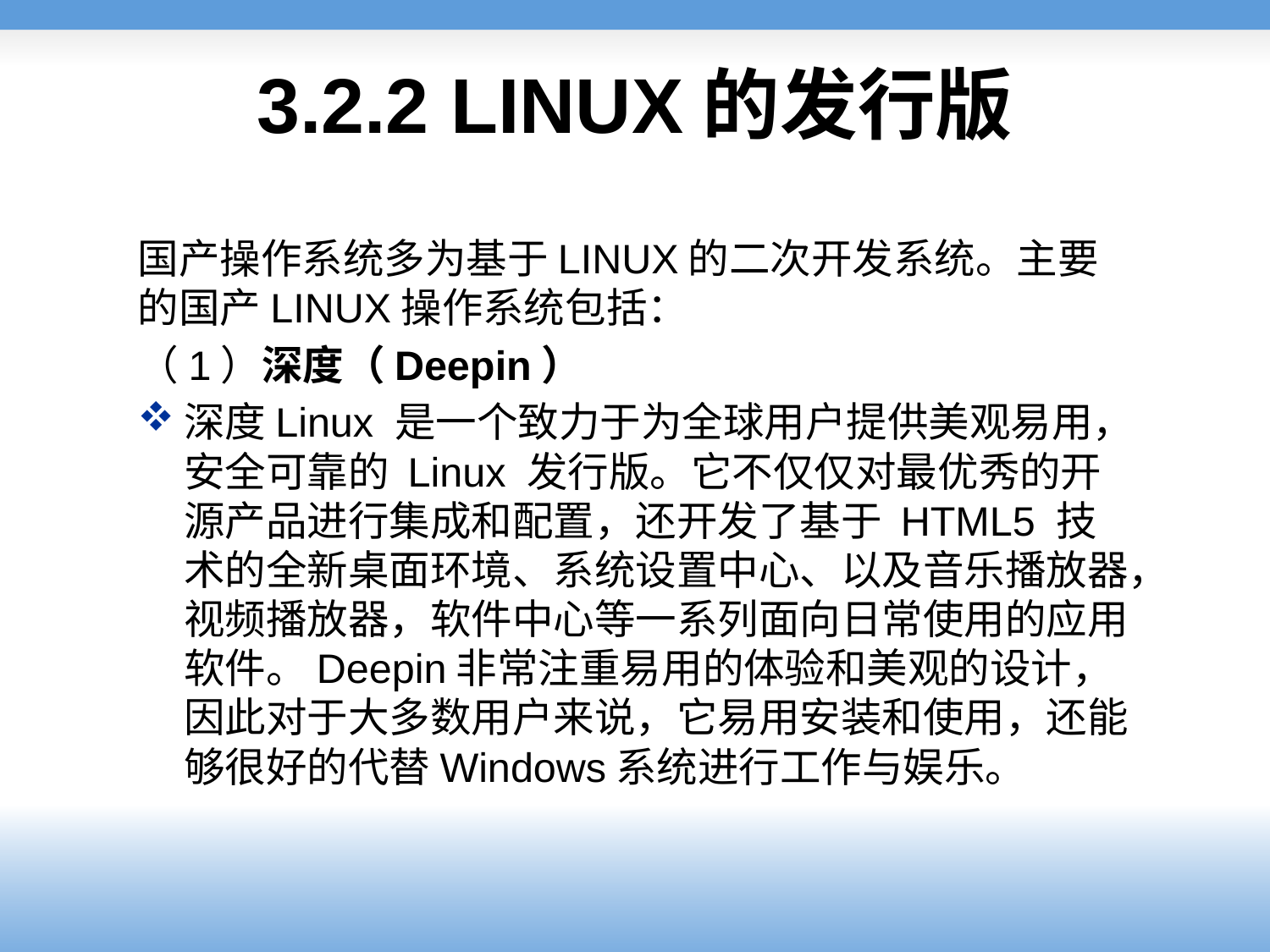

# 3.2.2 LINUX的发行版
国产操作系统多为基于LINUX的二次开发系统。主要的国产LINUX操作系统包括：
（1）深度（Deepin）
深度Linux 是一个致力于为全球用户提供美观易用，安全可靠的 Linux 发行版。它不仅仅对最优秀的开源产品进行集成和配置，还开发了基于 HTML5 技术的全新桌面环境、系统设置中心、以及音乐播放器，视频播放器，软件中心等一系列面向日常使用的应用软件。Deepin非常注重易用的体验和美观的设计，因此对于大多数用户来说，它易用安装和使用，还能够很好的代替Windows系统进行工作与娱乐。